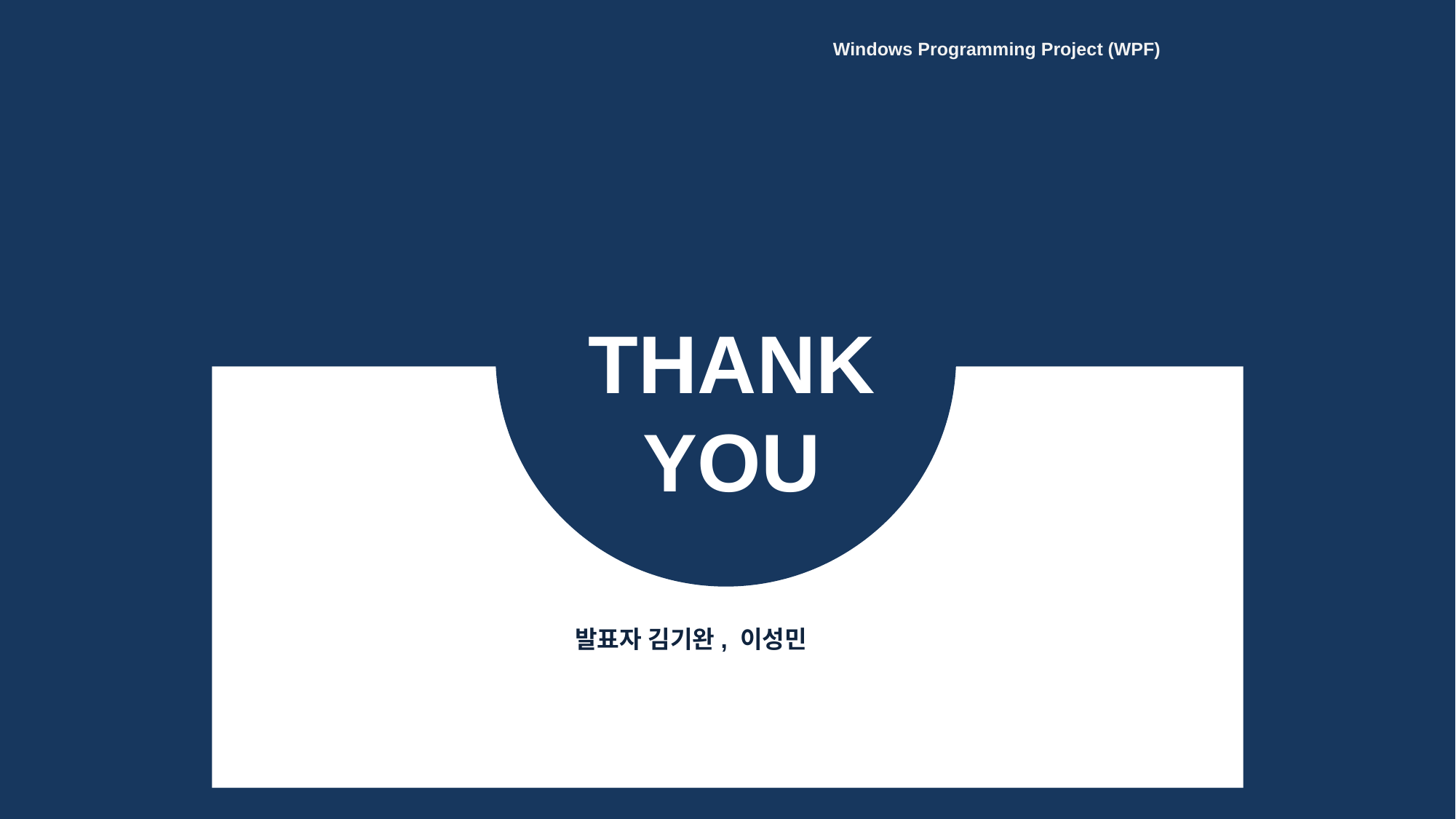

Windows Programming Project (WPF)

THANK
YOU

발표자 김기완, 이성민